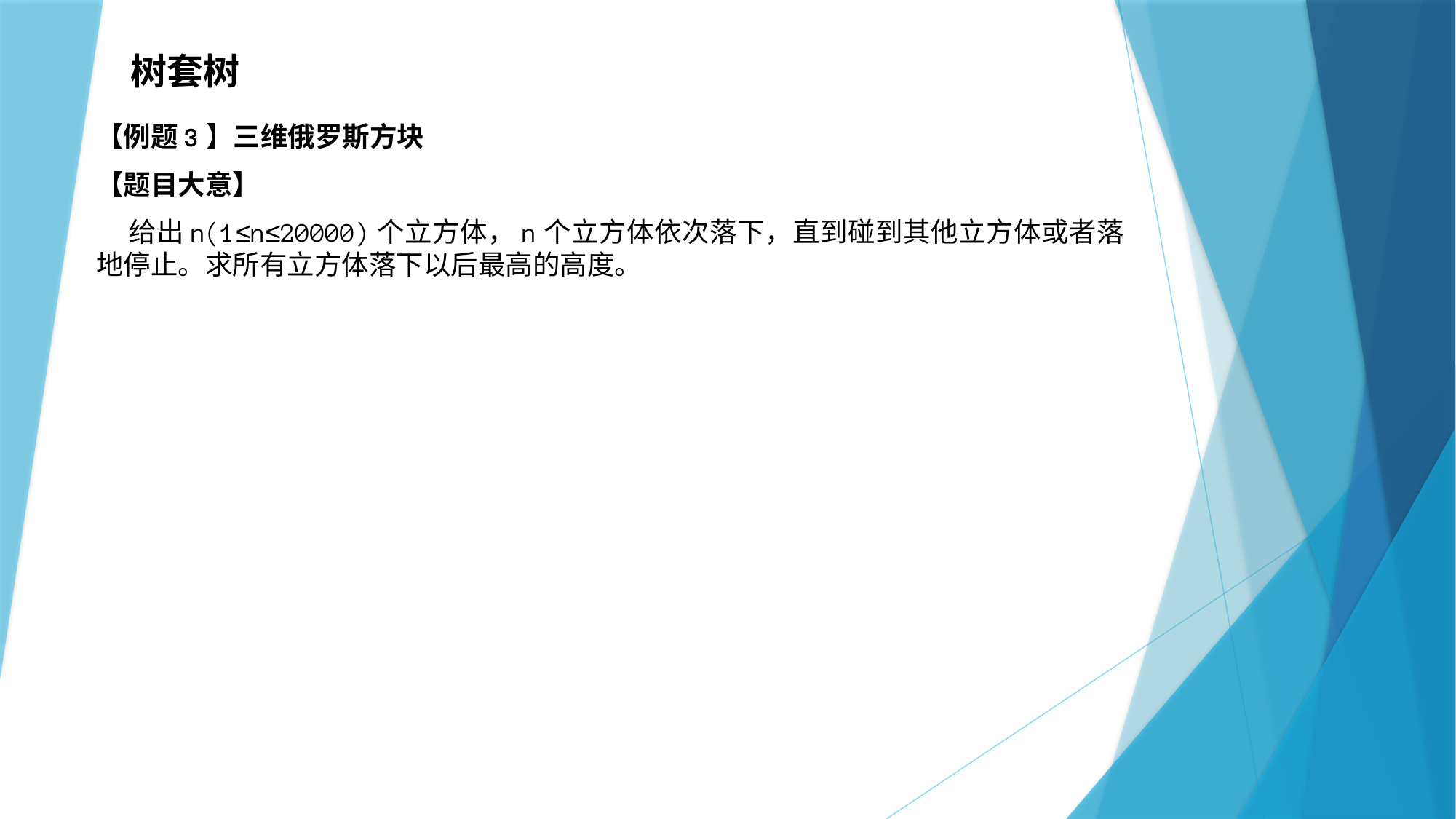

# 树套树
【例题3】三维俄罗斯方块
【题目大意】
    给出n(1≤n≤20000)个立方体，n个立方体依次落下，直到碰到其他立方体或者落地停止。求所有立方体落下以后最高的高度。